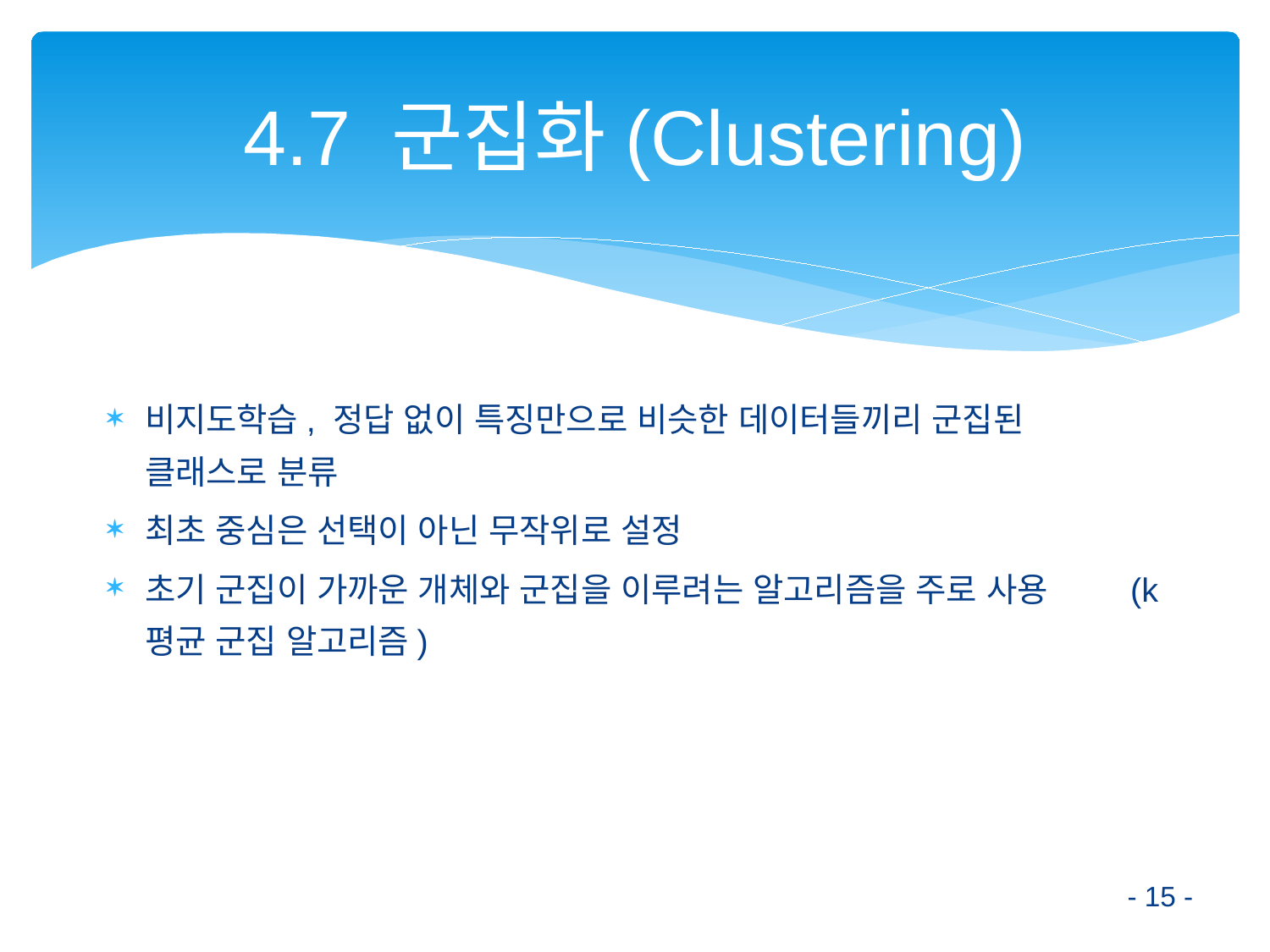

# 4.7 군집화(Clustering)
비지도학습, 정답 없이 특징만으로 비슷한 데이터들끼리 군집된             클래스로 분류
최초 중심은 선택이 아닌 무작위로 설정
초기 군집이 가까운 개체와 군집을 이루려는 알고리즘을 주로 사용        (k평균 군집 알고리즘)
- 15 -